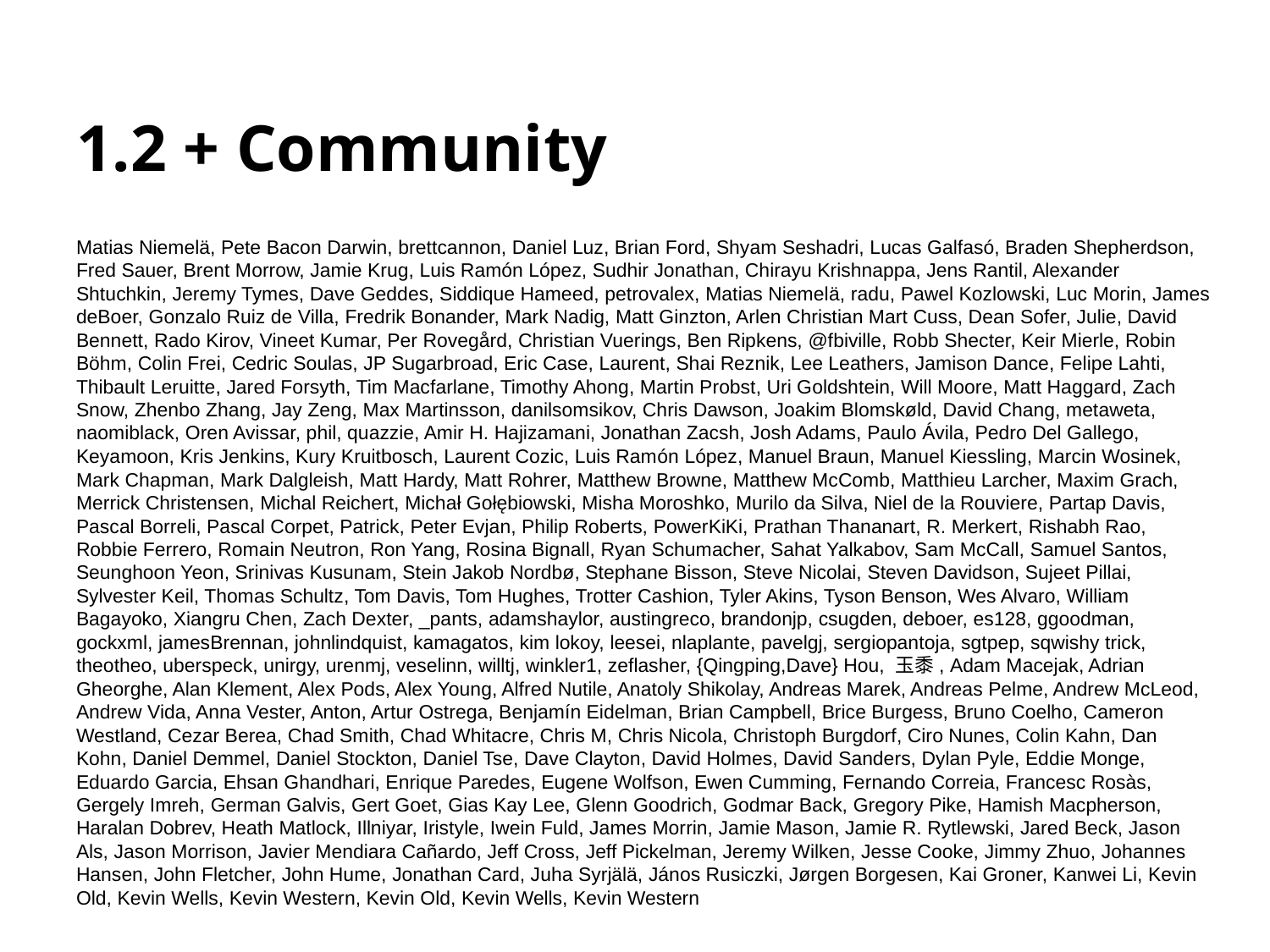

# 1.2 + Community
Matias Niemelä, Pete Bacon Darwin, brettcannon, Daniel Luz, Brian Ford, Shyam Seshadri, Lucas Galfasó, Braden Shepherdson, Fred Sauer, Brent Morrow, Jamie Krug, Luis Ramón López, Sudhir Jonathan, Chirayu Krishnappa, Jens Rantil, Alexander Shtuchkin, Jeremy Tymes, Dave Geddes, Siddique Hameed, petrovalex, Matias Niemelä, radu, Pawel Kozlowski, Luc Morin, James deBoer, Gonzalo Ruiz de Villa, Fredrik Bonander, Mark Nadig, Matt Ginzton, Arlen Christian Mart Cuss, Dean Sofer, Julie, David Bennett, Rado Kirov, Vineet Kumar, Per Rovegård, Christian Vuerings, Ben Ripkens, @fbiville, Robb Shecter, Keir Mierle, Robin Böhm, Colin Frei, Cedric Soulas, JP Sugarbroad, Eric Case, Laurent, Shai Reznik, Lee Leathers, Jamison Dance, Felipe Lahti, Thibault Leruitte, Jared Forsyth, Tim Macfarlane, Timothy Ahong, Martin Probst, Uri Goldshtein, Will Moore, Matt Haggard, Zach Snow, Zhenbo Zhang, Jay Zeng, Max Martinsson, danilsomsikov, Chris Dawson, Joakim Blomskøld, David Chang, metaweta, naomiblack, Oren Avissar, phil, quazzie, Amir H. Hajizamani, Jonathan Zacsh, Josh Adams, Paulo Ávila, Pedro Del Gallego, Keyamoon, Kris Jenkins, Kury Kruitbosch, Laurent Cozic, Luis Ramón López, Manuel Braun, Manuel Kiessling, Marcin Wosinek, Mark Chapman, Mark Dalgleish, Matt Hardy, Matt Rohrer, Matthew Browne, Matthew McComb, Matthieu Larcher, Maxim Grach, Merrick Christensen, Michal Reichert, Michał Gołębiowski, Misha Moroshko, Murilo da Silva, Niel de la Rouviere, Partap Davis, Pascal Borreli, Pascal Corpet, Patrick, Peter Evjan, Philip Roberts, PowerKiKi, Prathan Thananart, R. Merkert, Rishabh Rao, Robbie Ferrero, Romain Neutron, Ron Yang, Rosina Bignall, Ryan Schumacher, Sahat Yalkabov, Sam McCall, Samuel Santos, Seunghoon Yeon, Srinivas Kusunam, Stein Jakob Nordbø, Stephane Bisson, Steve Nicolai, Steven Davidson, Sujeet Pillai, Sylvester Keil, Thomas Schultz, Tom Davis, Tom Hughes, Trotter Cashion, Tyler Akins, Tyson Benson, Wes Alvaro, William Bagayoko, Xiangru Chen, Zach Dexter, _pants, adamshaylor, austingreco, brandonjp, csugden, deboer, es128, ggoodman, gockxml, jamesBrennan, johnlindquist, kamagatos, kim lokoy, leesei, nlaplante, pavelgj, sergiopantoja, sgtpep, sqwishy trick, theotheo, uberspeck, unirgy, urenmj, veselinn, willtj, winkler1, zeflasher, {Qingping,Dave} Hou, 玉黍, Adam Macejak, Adrian Gheorghe, Alan Klement, Alex Pods, Alex Young, Alfred Nutile, Anatoly Shikolay, Andreas Marek, Andreas Pelme, Andrew McLeod, Andrew Vida, Anna Vester, Anton, Artur Ostrega, Benjamín Eidelman, Brian Campbell, Brice Burgess, Bruno Coelho, Cameron Westland, Cezar Berea, Chad Smith, Chad Whitacre, Chris M, Chris Nicola, Christoph Burgdorf, Ciro Nunes, Colin Kahn, Dan Kohn, Daniel Demmel, Daniel Stockton, Daniel Tse, Dave Clayton, David Holmes, David Sanders, Dylan Pyle, Eddie Monge, Eduardo Garcia, Ehsan Ghandhari, Enrique Paredes, Eugene Wolfson, Ewen Cumming, Fernando Correia, Francesc Rosàs, Gergely Imreh, German Galvis, Gert Goet, Gias Kay Lee, Glenn Goodrich, Godmar Back, Gregory Pike, Hamish Macpherson, Haralan Dobrev, Heath Matlock, Illniyar, Iristyle, Iwein Fuld, James Morrin, Jamie Mason, Jamie R. Rytlewski, Jared Beck, Jason Als, Jason Morrison, Javier Mendiara Cañardo, Jeff Cross, Jeff Pickelman, Jeremy Wilken, Jesse Cooke, Jimmy Zhuo, Johannes Hansen, John Fletcher, John Hume, Jonathan Card, Juha Syrjälä, János Rusiczki, Jørgen Borgesen, Kai Groner, Kanwei Li, Kevin Old, Kevin Wells, Kevin Western, Kevin Old, Kevin Wells, Kevin Western